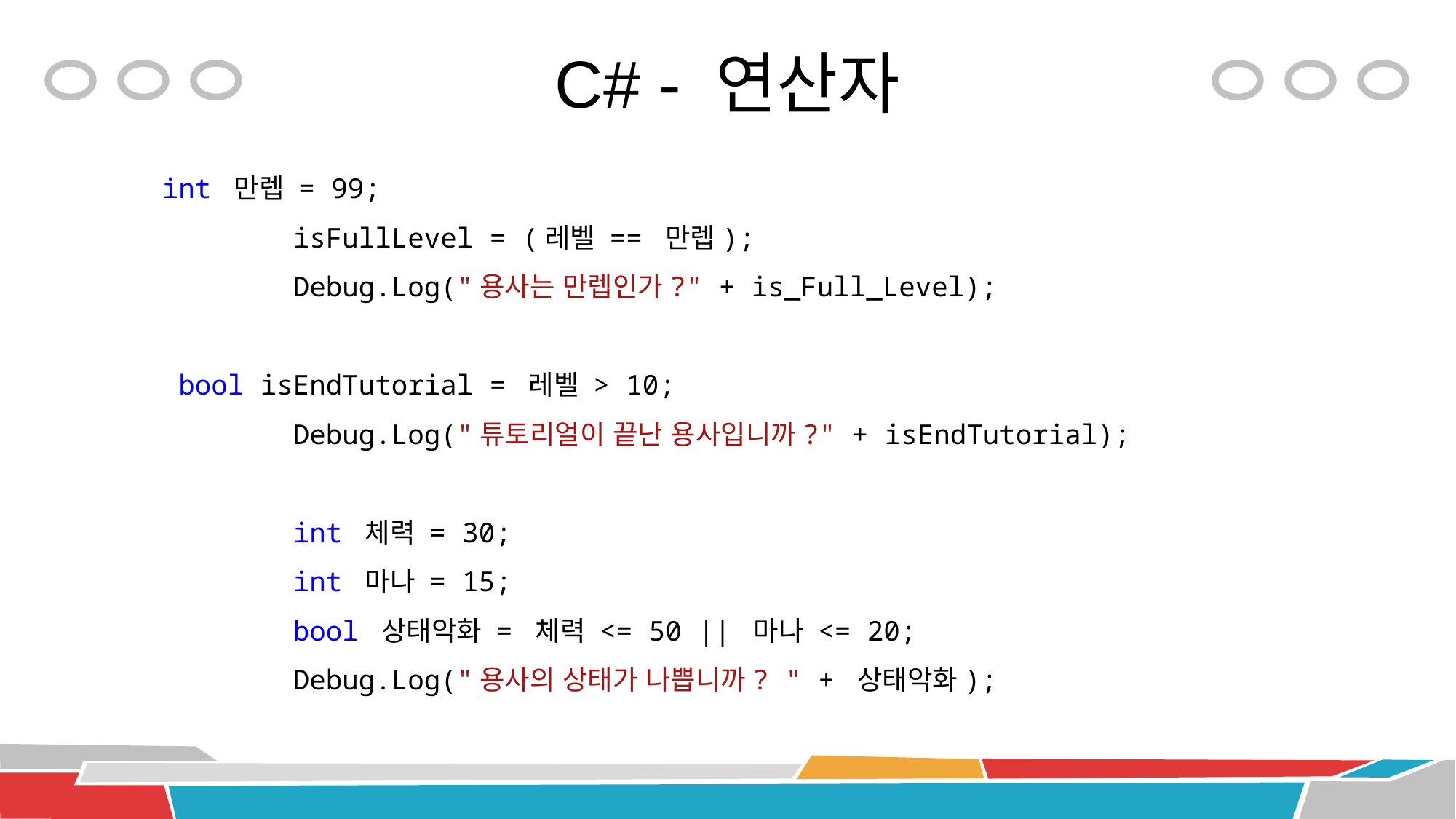

# C# - 연산자
int 만렙 = 99;
        isFullLevel = (레벨 == 만렙);
        Debug.Log("용사는 만렙인가?" + is_Full_Level);

 bool isEndTutorial = 레벨 > 10;
        Debug.Log("튜토리얼이 끝난 용사입니까?" + isEndTutorial);

        int 체력 = 30;
        int 마나 = 15;
        bool 상태악화 = 체력 <= 50 || 마나 <= 20;
        Debug.Log("용사의 상태가 나쁩니까? " + 상태악화);